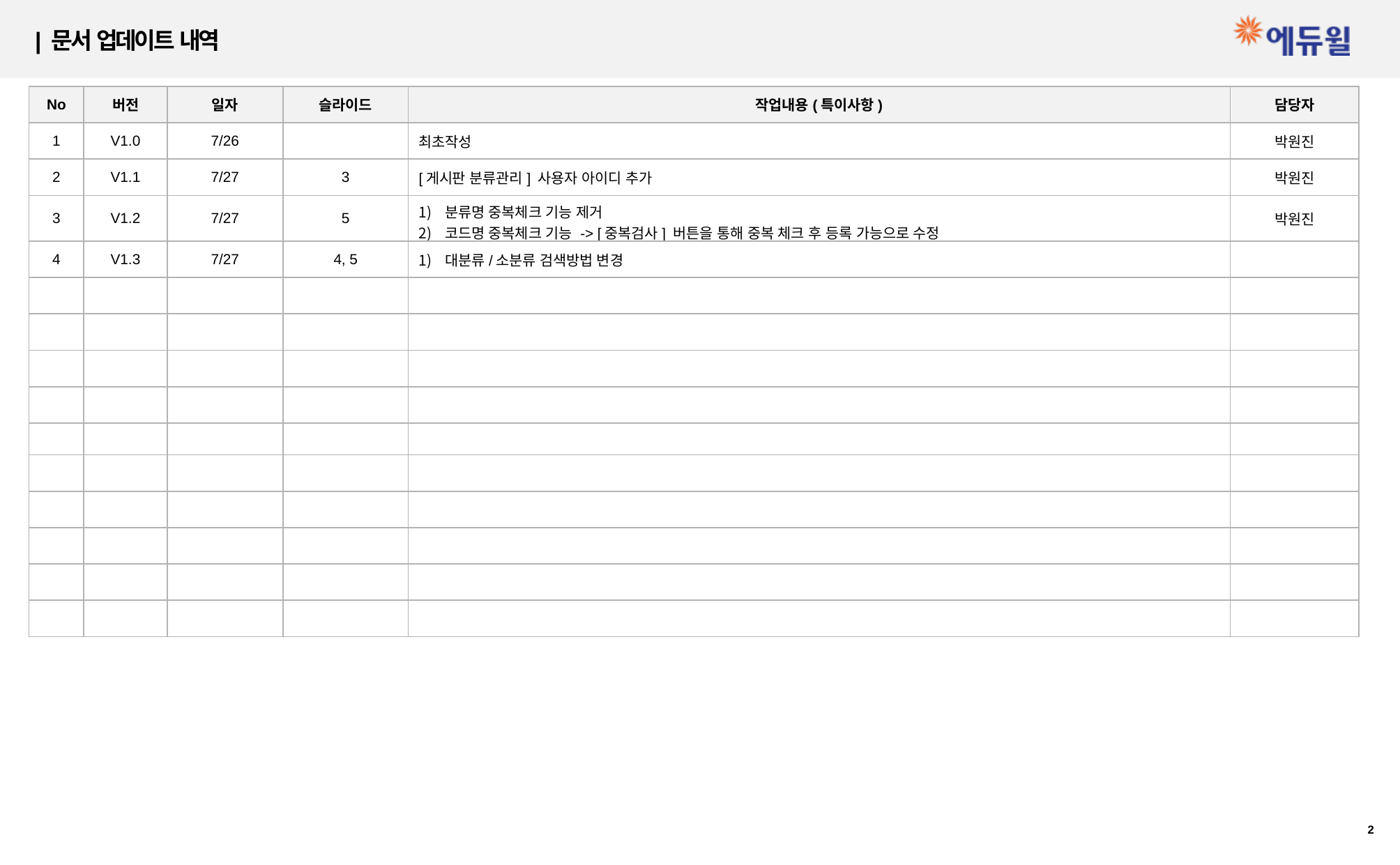

| 문서 업데이트 내역
| No | 버전 | 일자 | 슬라이드 | 작업내용(특이사항) | 담당자 |
| --- | --- | --- | --- | --- | --- |
| 1 | V1.0 | 7/26 |  | 최초작성 | 박원진 |
| 2 | V1.1 | 7/27 | 3 | [게시판 분류관리] 사용자 아이디 추가 | 박원진 |
| 3 | V1.2 | 7/27 | 5 | 분류명 중복체크 기능 제거 코드명 중복체크 기능 -> [중복검사] 버튼을 통해 중복 체크 후 등록 가능으로 수정 | 박원진 |
| 4 | V1.3 | 7/27 | 4, 5 | 대분류/소분류 검색방법 변경 |  |
|  |  |  |  |  |  |
|  |  |  |  |  |  |
|  |  |  |  |  |  |
|  |  |  |  |  |  |
|  |  |  |  |  |  |
|  |  |  |  |  |  |
|  |  |  |  |  |  |
|  |  |  |  |  |  |
|  |  |  |  |  |  |
|  |  |  |  |  |  |